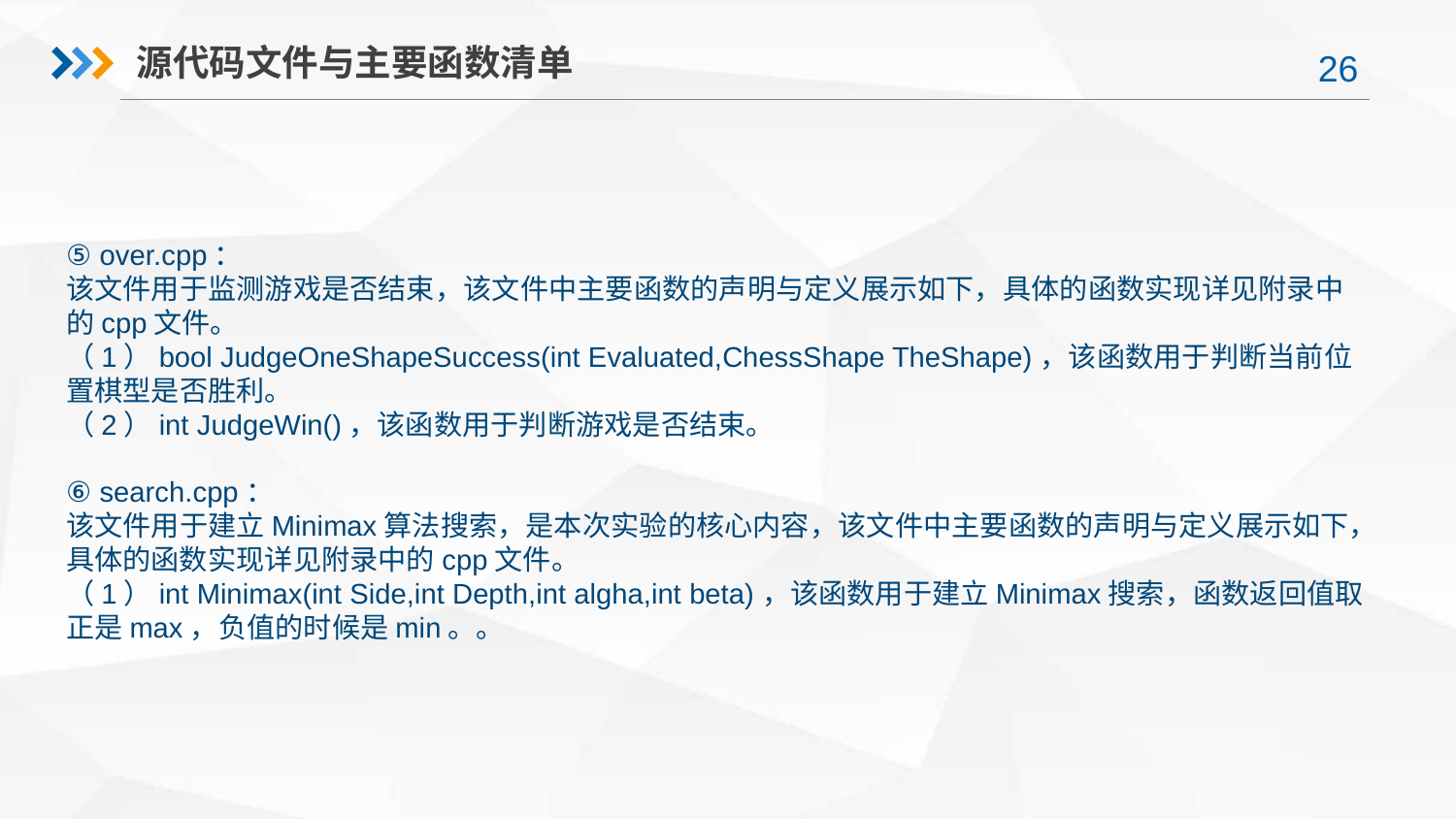

源代码文件与主要函数清单
⑤ over.cpp：
该文件用于监测游戏是否结束，该文件中主要函数的声明与定义展示如下，具体的函数实现详见附录中的cpp文件。
（1）bool JudgeOneShapeSuccess(int Evaluated,ChessShape TheShape)，该函数用于判断当前位置棋型是否胜利。
（2）int JudgeWin()，该函数用于判断游戏是否结束。

⑥ search.cpp：
该文件用于建立Minimax算法搜索，是本次实验的核心内容，该文件中主要函数的声明与定义展示如下，具体的函数实现详见附录中的cpp文件。
（1）int Minimax(int Side,int Depth,int algha,int beta)，该函数用于建立Minimax搜索，函数返回值取正是max，负值的时候是min。。